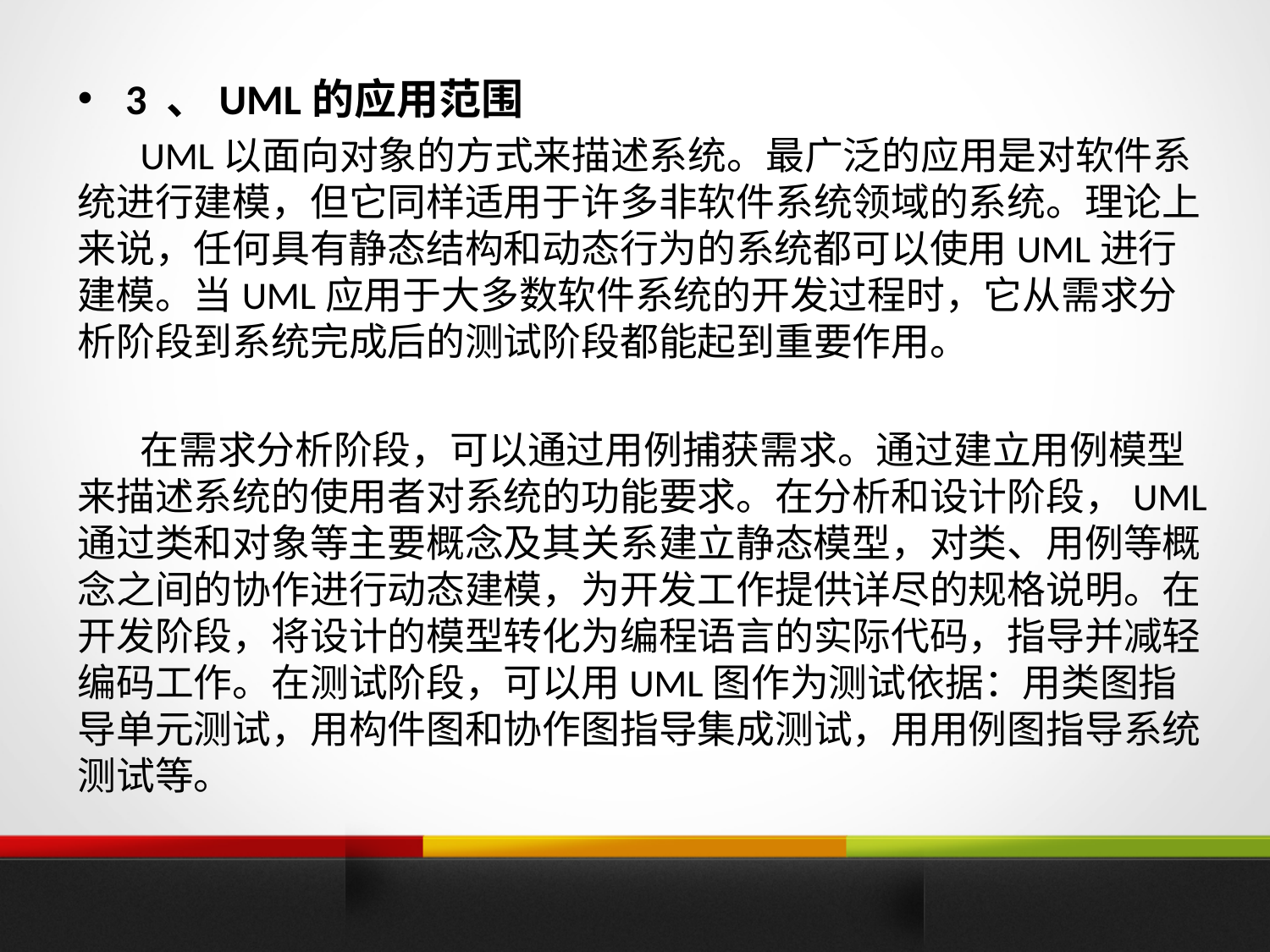

3 、UML的应用范围
UML以面向对象的方式来描述系统。最广泛的应用是对软件系统进行建模，但它同样适用于许多非软件系统领域的系统。理论上来说，任何具有静态结构和动态行为的系统都可以使用UML进行建模。当UML应用于大多数软件系统的开发过程时，它从需求分析阶段到系统完成后的测试阶段都能起到重要作用。

在需求分析阶段，可以通过用例捕获需求。通过建立用例模型来描述系统的使用者对系统的功能要求。在分析和设计阶段，UML通过类和对象等主要概念及其关系建立静态模型，对类、用例等概念之间的协作进行动态建模，为开发工作提供详尽的规格说明。在开发阶段，将设计的模型转化为编程语言的实际代码，指导并减轻编码工作。在测试阶段，可以用UML图作为测试依据：用类图指导单元测试，用构件图和协作图指导集成测试，用用例图指导系统测试等。